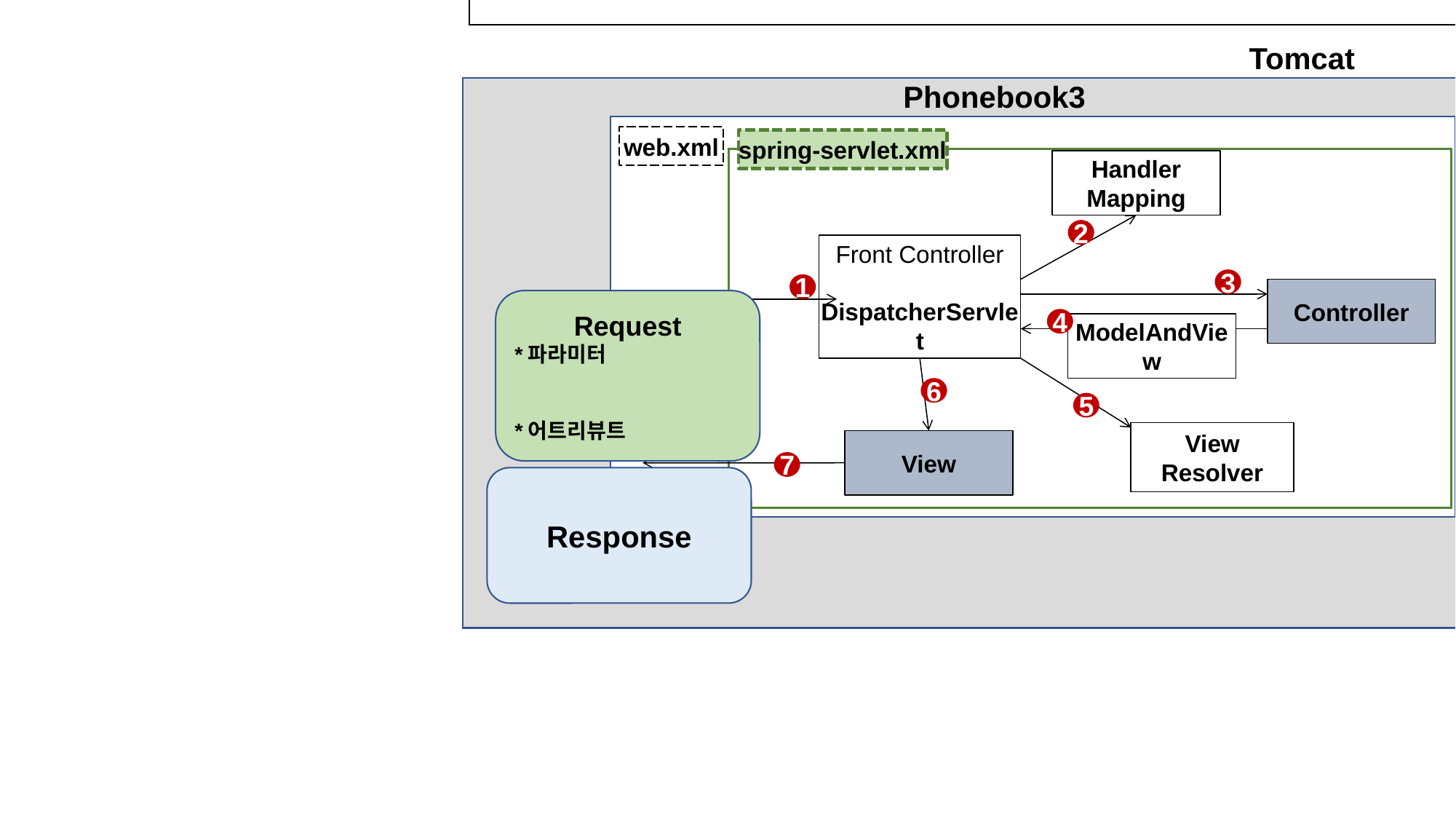

Handler Mapping

Tomcat
Phonebook3

PhoneDao 객체

web.xml
spring-servlet.xml

Handler Mapping

2

Front Controller

DispatcherServlet

3
1

Controller

4

ModelAndView

6
5
View Resolver

View

7

Request
*파라미터

*어트리뷰트

Response
DB